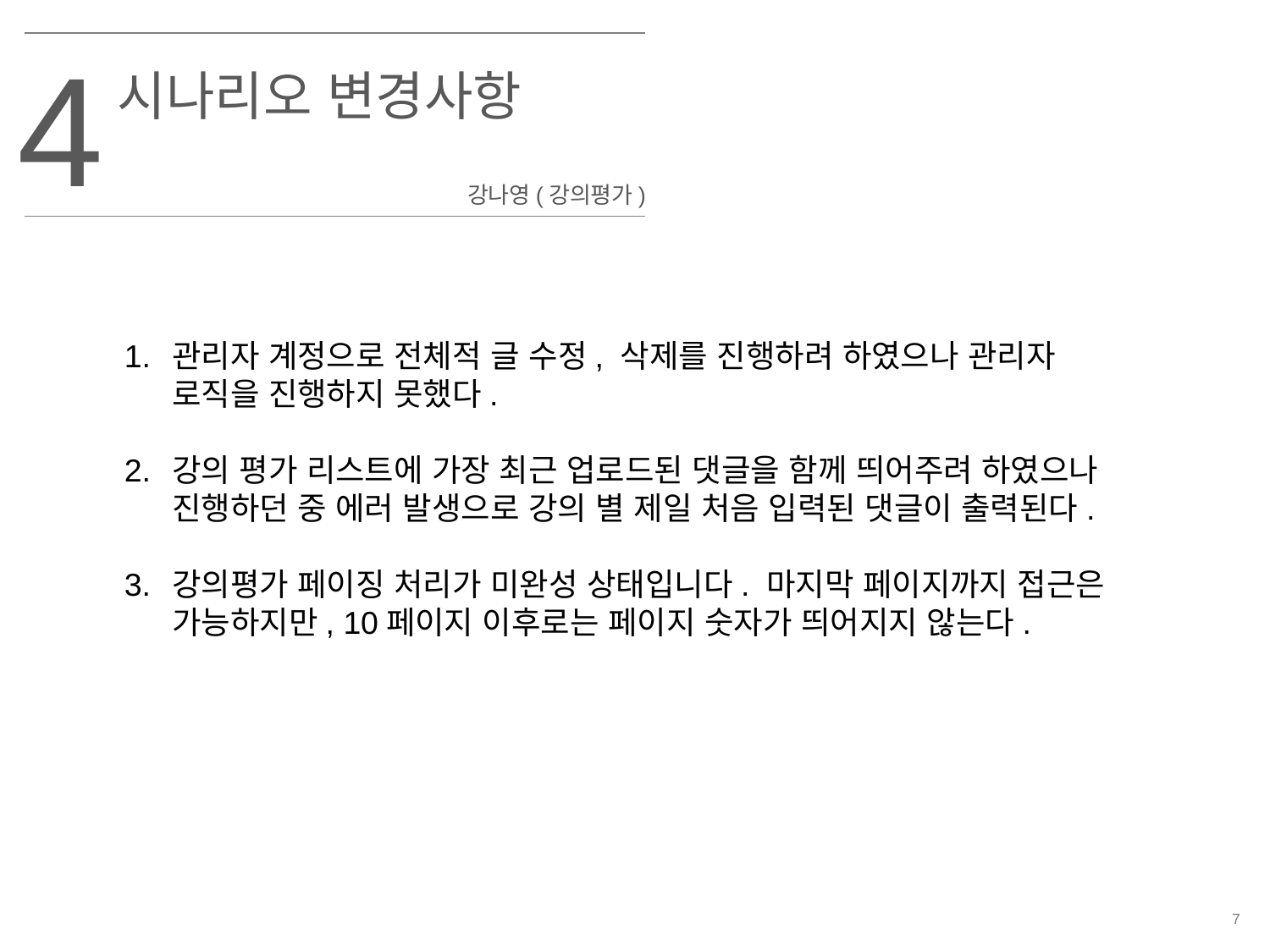

4
시나리오 변경사항
강나영(강의평가)
관리자 계정으로 전체적 글 수정, 삭제를 진행하려 하였으나 관리자 로직을 진행하지 못했다.

강의 평가 리스트에 가장 최근 업로드된 댓글을 함께 띄어주려 하였으나 진행하던 중 에러 발생으로 강의 별 제일 처음 입력된 댓글이 출력된다.

강의평가 페이징 처리가 미완성 상태입니다. 마지막 페이지까지 접근은 가능하지만, 10페이지 이후로는 페이지 숫자가 띄어지지 않는다.